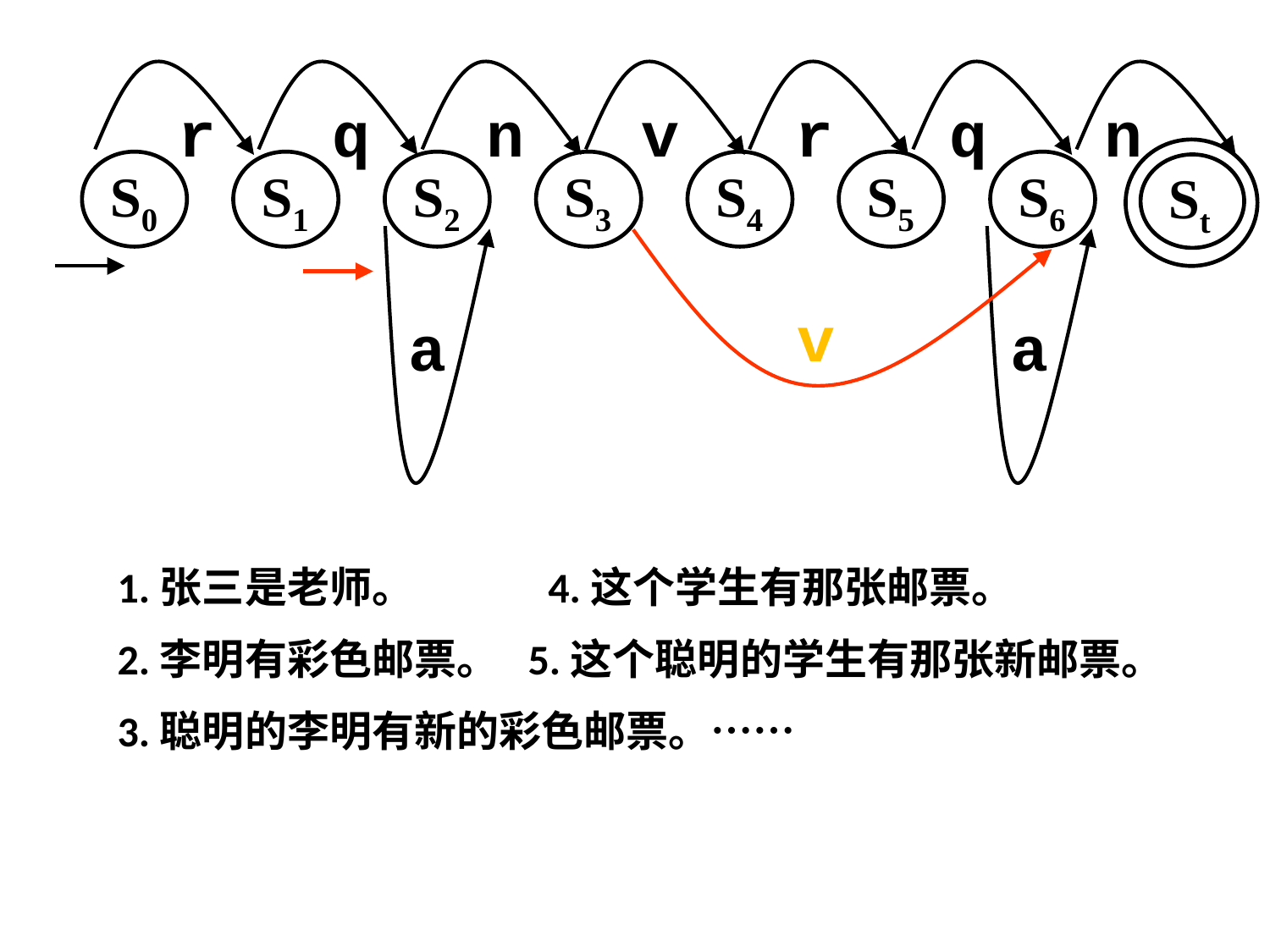

r
q
n
v
r
q
n

S0
S1
S2
S3
S4
S5
S6
St

v
a
a
1.张三是老师。             4.这个学生有那张邮票。
2.李明有彩色邮票。  5.这个聪明的学生有那张新邮票。
3.聪明的李明有新的彩色邮票。……